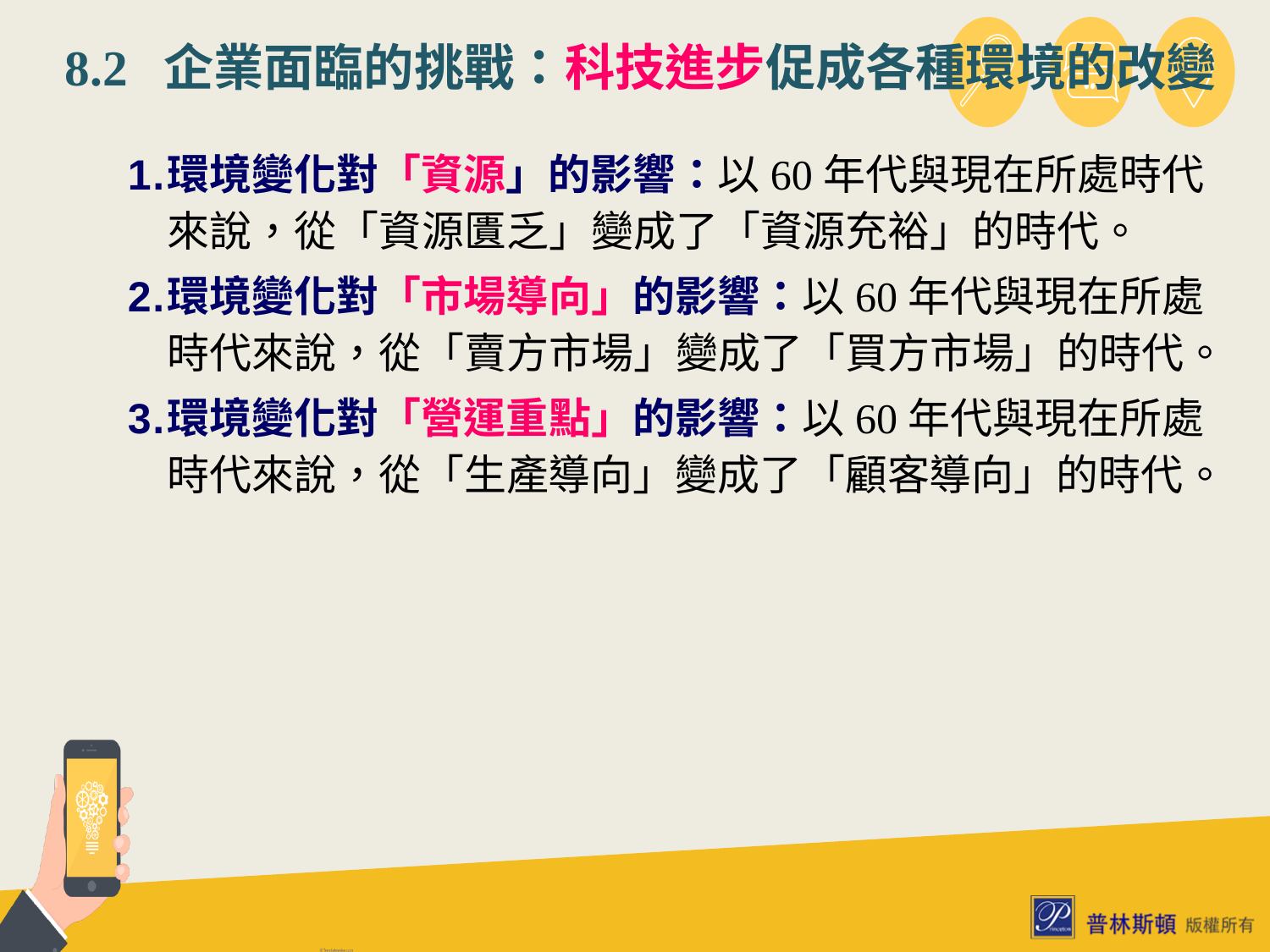

# 8.2  企業面臨的挑戰：科技進步促成各種環境的改變
環境變化對「資源」的影響：以60年代與現在所處時代來說，從「資源匱乏」變成了「資源充裕」的時代。
環境變化對「市場導向」的影響：以60年代與現在所處時代來說，從「賣方市場」變成了「買方市場」的時代。
環境變化對「營運重點」的影響：以60年代與現在所處時代來說，從「生產導向」變成了「顧客導向」的時代。